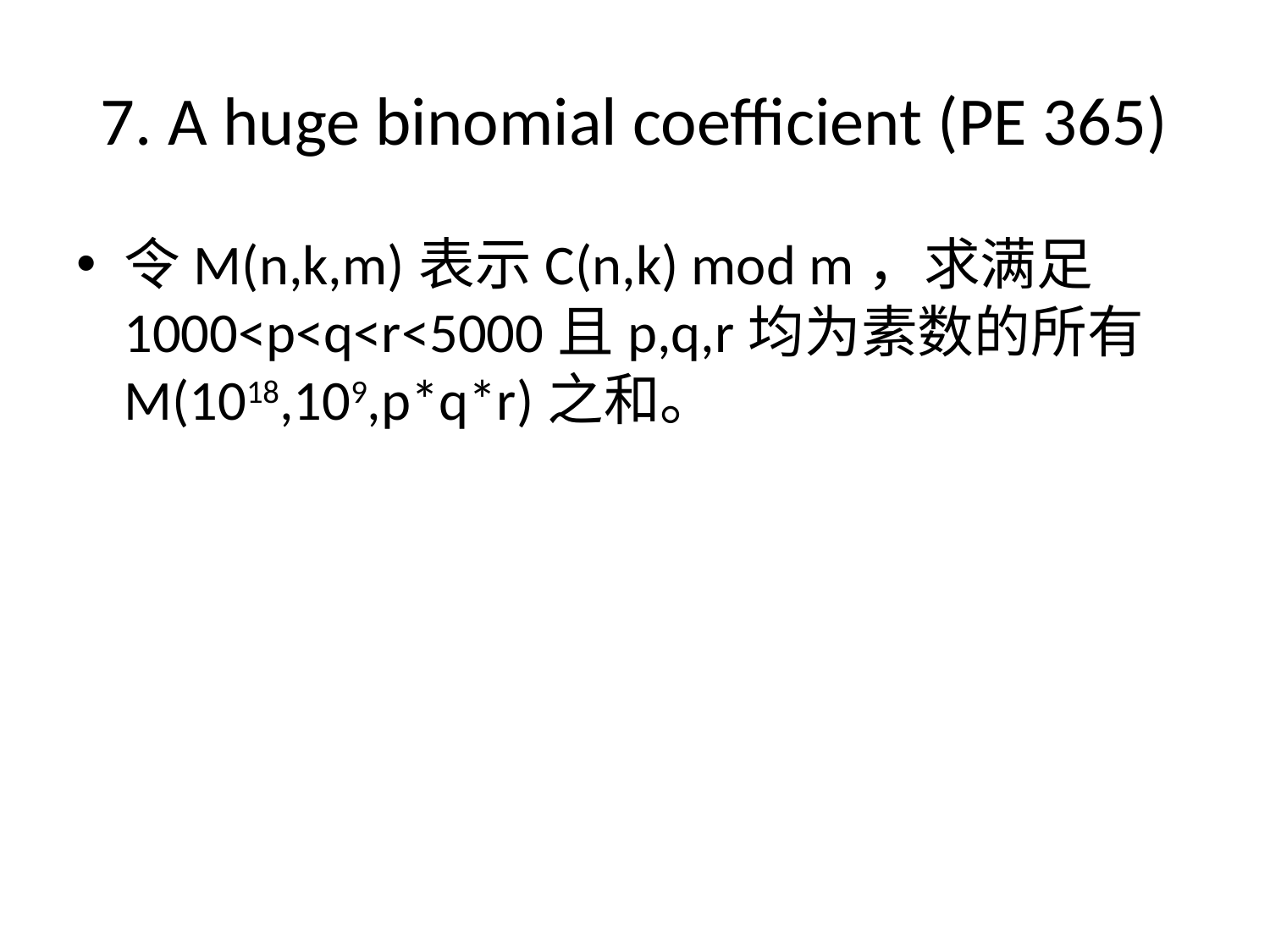

# 7. A huge binomial coefficient (PE 365)
令M(n,k,m)表示C(n,k) mod m，求满足1000<p<q<r<5000且p,q,r均为素数的所有M(1018,109,p*q*r)之和。